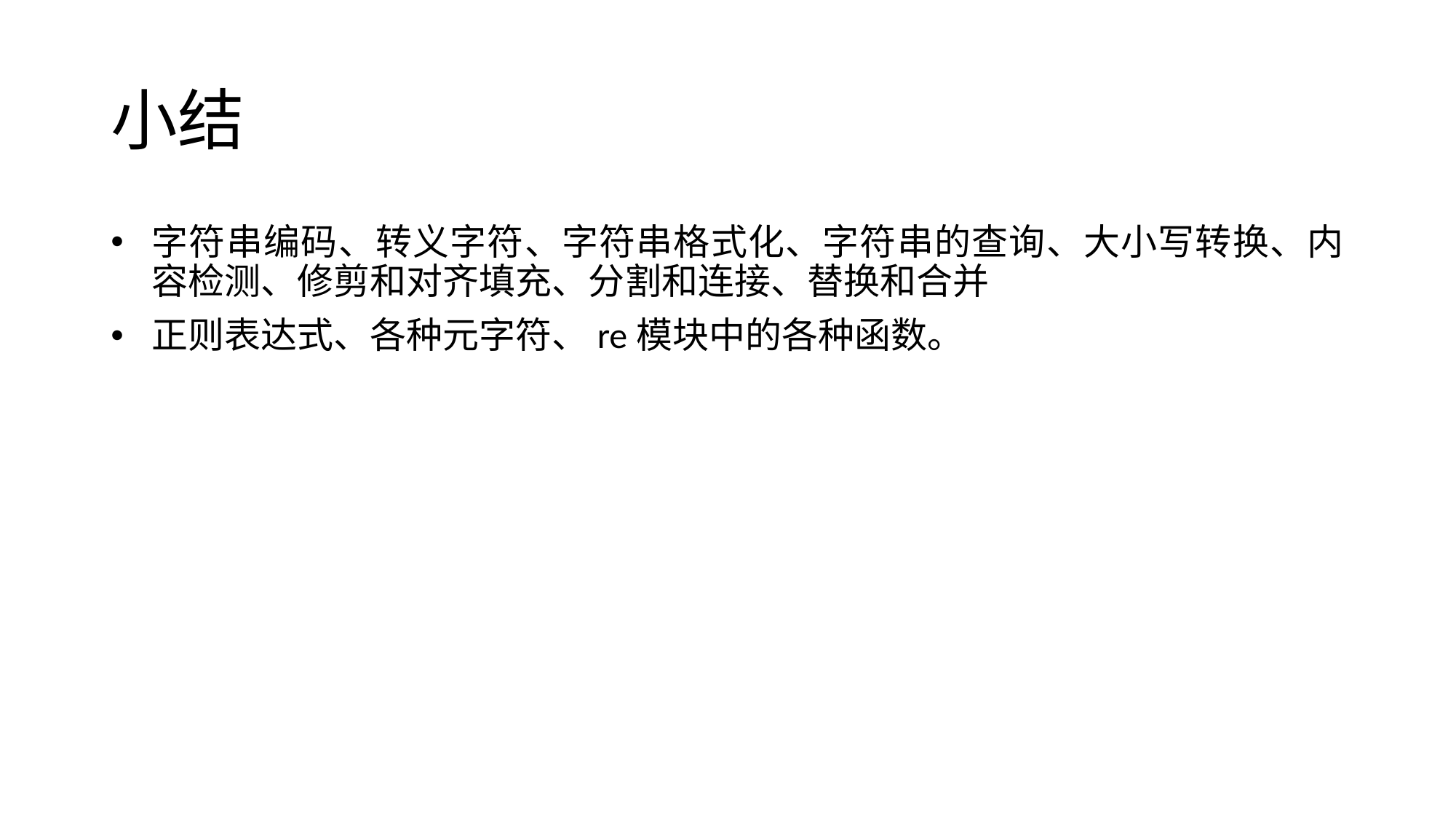

# 小结
字符串编码、转义字符、字符串格式化、字符串的查询、大小写转换、内容检测、修剪和对齐填充、分割和连接、替换和合并
正则表达式、各种元字符、re模块中的各种函数。